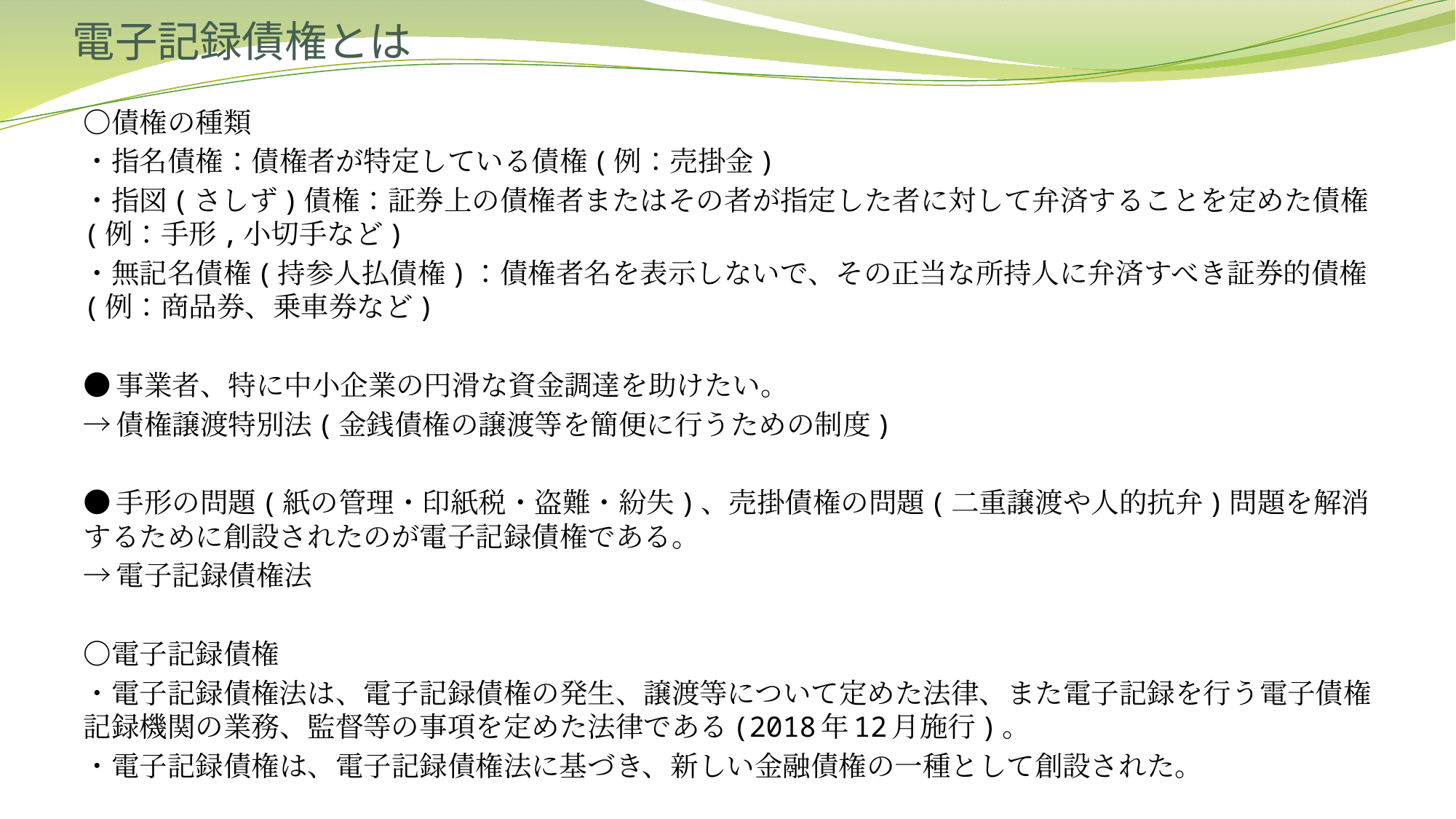

# 電子記録債権とは
〇債権の種類
・指名債権：債権者が特定している債権(例：売掛金)
・指図(さしず)債権：証券上の債権者またはその者が指定した者に対して弁済することを定めた債権(例：手形,小切手など)
・無記名債権(持参人払債権)：債権者名を表示しないで、その正当な所持人に弁済すべき証券的債権(例：商品券、乗車券など)

●事業者、特に中小企業の円滑な資金調達を助けたい。
→債権譲渡特別法(金銭債権の譲渡等を簡便に行うための制度)

●手形の問題(紙の管理・印紙税・盗難・紛失)、売掛債権の問題(二重譲渡や人的抗弁)問題を解消するために創設されたのが電子記録債権である。
→電子記録債権法

〇電子記録債権
・電子記録債権法は、電子記録債権の発生、譲渡等について定めた法律、また電子記録を行う電子債権記録機関の業務、監督等の事項を定めた法律である(2018年12月施行)。
・電子記録債権は、電子記録債権法に基づき、新しい金融債権の一種として創設された。